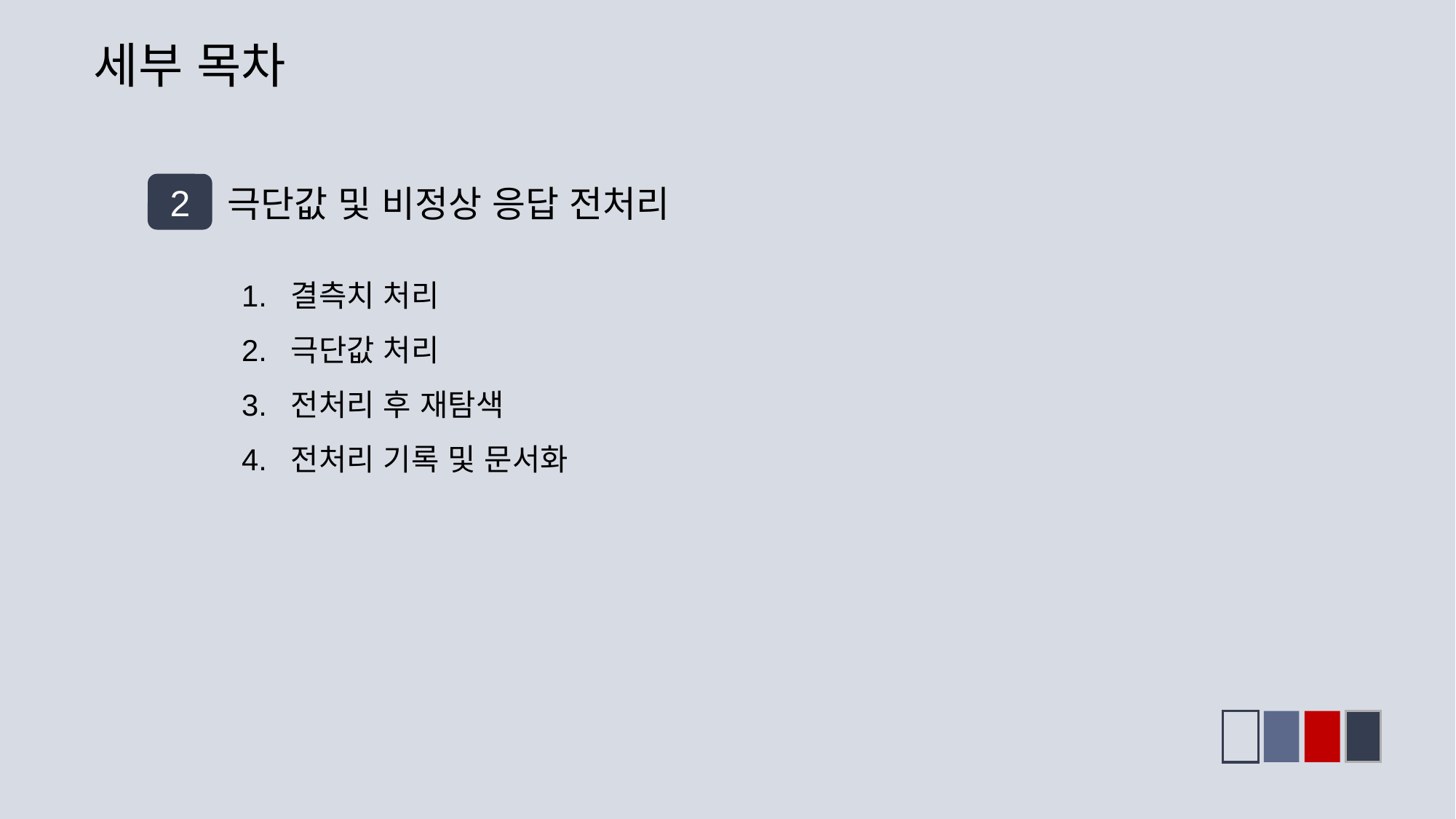

세부 목차
극단값 및 비정상 응답 전처리
2
1.  결측치 처리
2.  극단값 처리
3.  전처리 후 재탐색
4.  전처리 기록 및 문서화